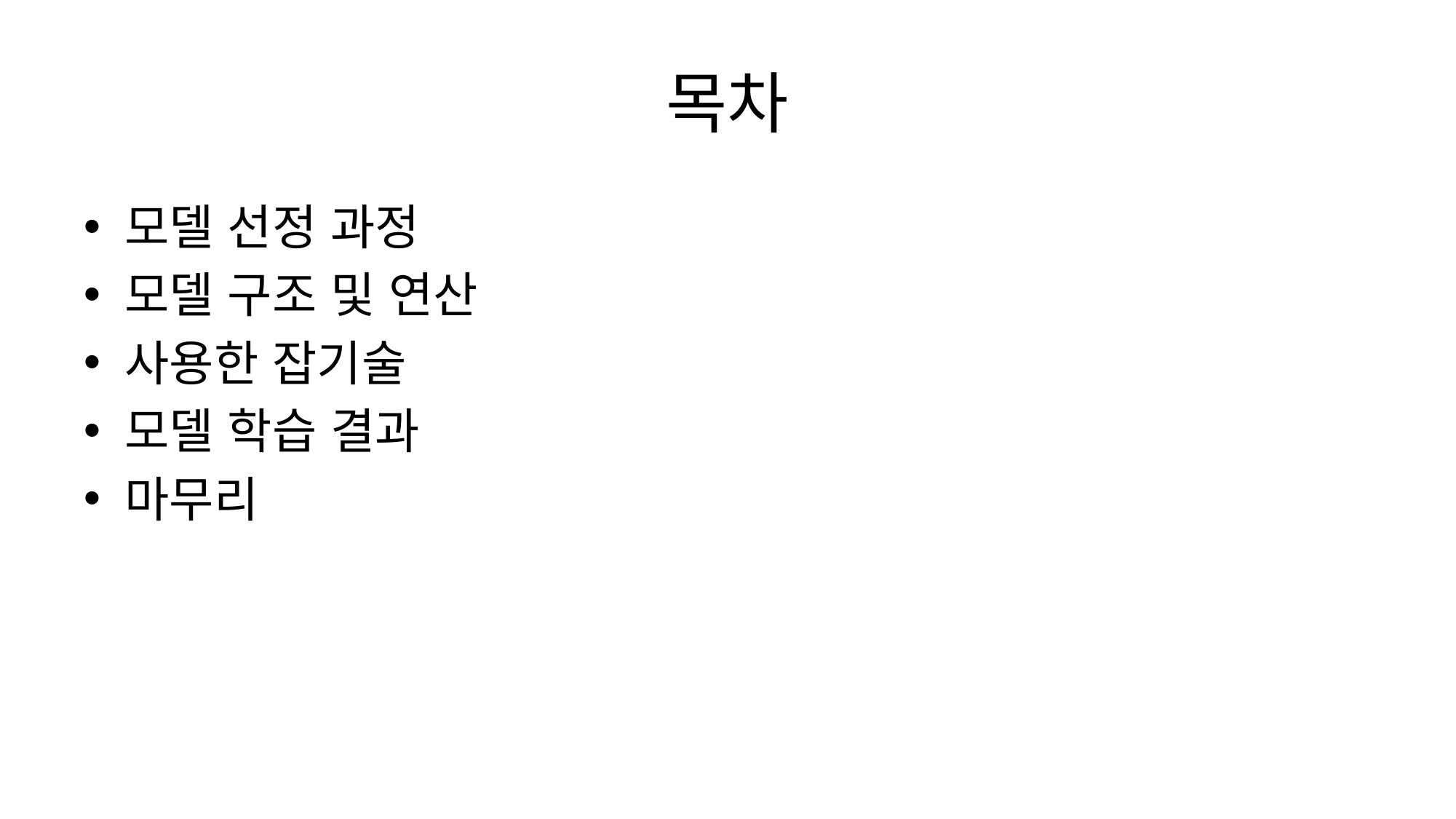

# 목차
모델 선정 과정
모델 구조 및 연산
사용한 잡기술
모델 학습 결과
마무리